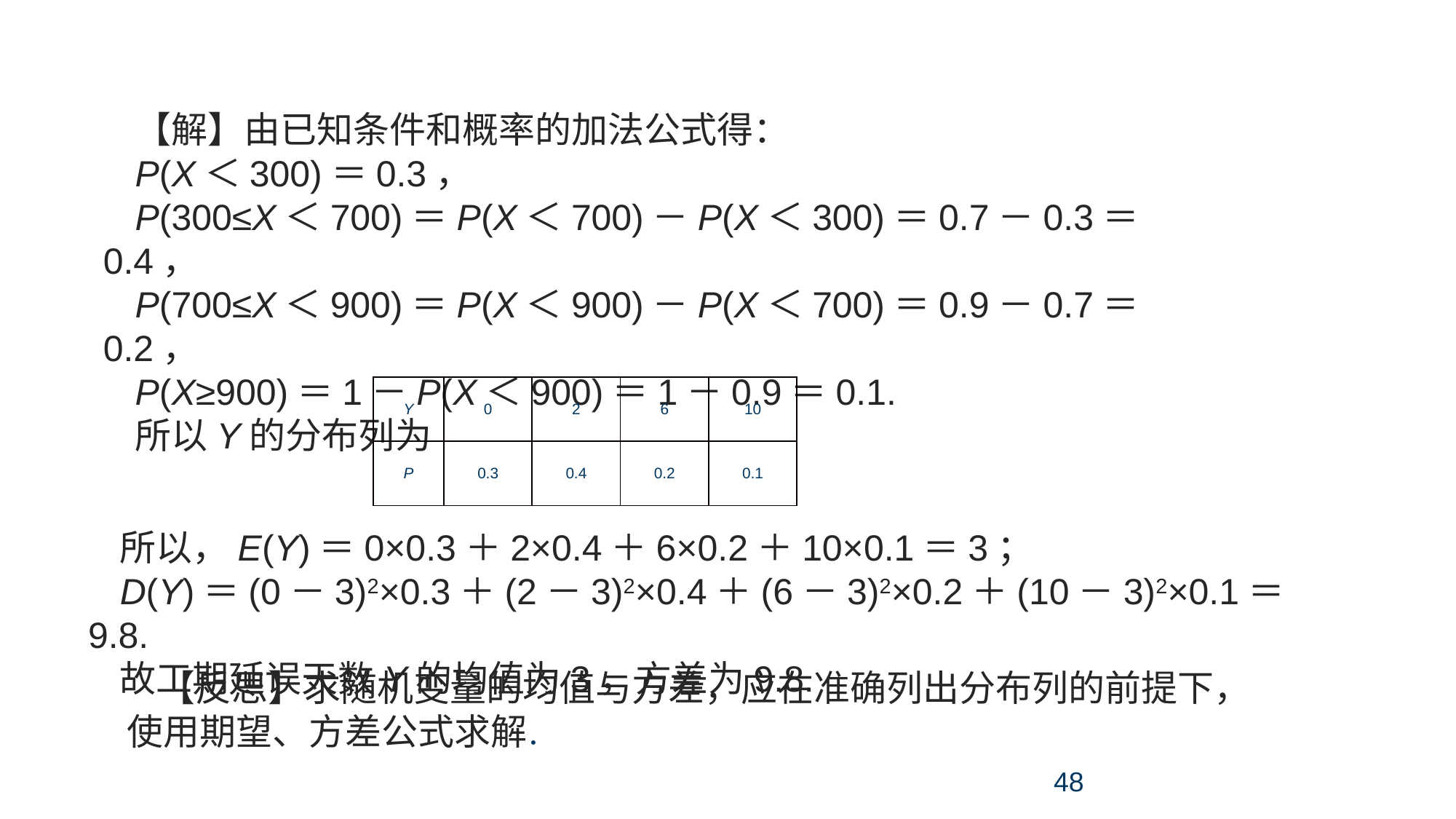

考点二  离散型随机变量及其分布列、数学期望与方差
【解】由已知条件和概率的加法公式得：
P(X＜300)＝0.3，
P(300≤X＜700)＝P(X＜700)－P(X＜300)＝0.7－0.3＝0.4，
P(700≤X＜900)＝P(X＜900)－P(X＜700)＝0.9－0.7＝0.2，
P(X≥900)＝1－P(X＜900)＝1－0.9＝0.1.
所以Y的分布列为
| Y | 0 | 2 | 6 | 10 |
| --- | --- | --- | --- | --- |
| P | 0.3 | 0.4 | 0.2 | 0.1 |
所以，E(Y)＝0×0.3＋2×0.4＋6×0.2＋10×0.1＝3；
D(Y)＝(0－3)2×0.3＋(2－3)2×0.4＋(6－3)2×0.2＋(10－3)2×0.1＝9.8.
故工期延误天数Y的均值为3，方差为9.8.
【反思】求随机变量的均值与方差，应在准确列出分布列的前提下，使用期望、方差公式求解．
48